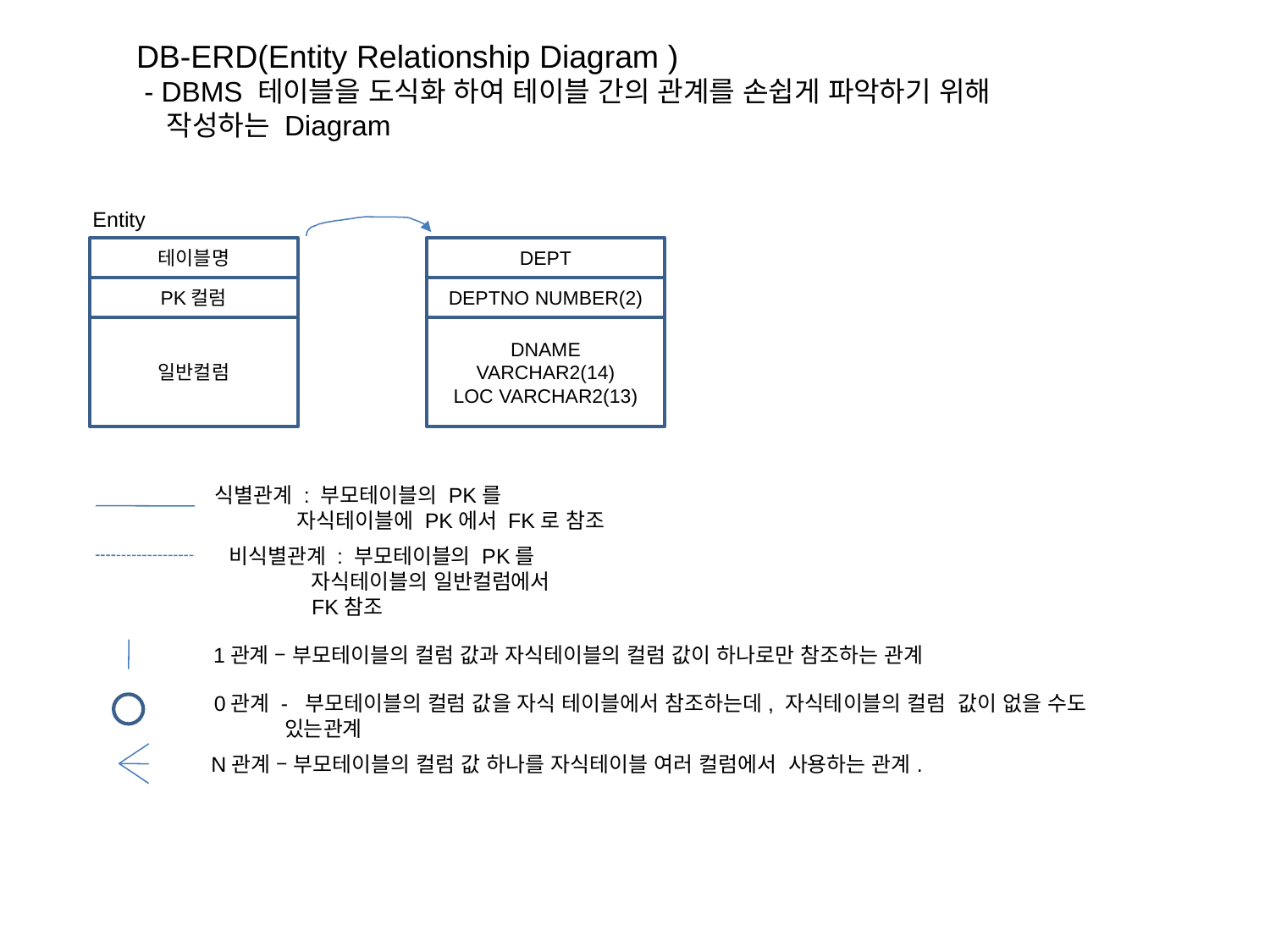

DB-ERD(Entity Relationship Diagram )
 - DBMS 테이블을 도식화 하여 테이블 간의 관계를 손쉽게 파악하기 위해
   작성하는 Diagram
Entity

테이블명
DEPT
PK컬럼
DEPTNO NUMBER(2)
일반컬럼
DNAME VARCHAR2(14)
LOC VARCHAR2(13)
식별관계 : 부모테이블의 PK를
             자식테이블에 PK에서 FK로 참조
비식별관계 : 부모테이블의 PK를
             자식테이블의 일반컬럼에서
              FK참조
1관계 – 부모테이블의 컬럼 값과 자식테이블의 컬럼 값이 하나로만 참조하는 관계
0관계 -  부모테이블의 컬럼 값을 자식 테이블에서 참조하는데, 자식테이블의 컬럼  값이 없을 수도
           있는관계

N관계 – 부모테이블의 컬럼 값 하나를 자식테이블 여러 컬럼에서  사용하는 관계.